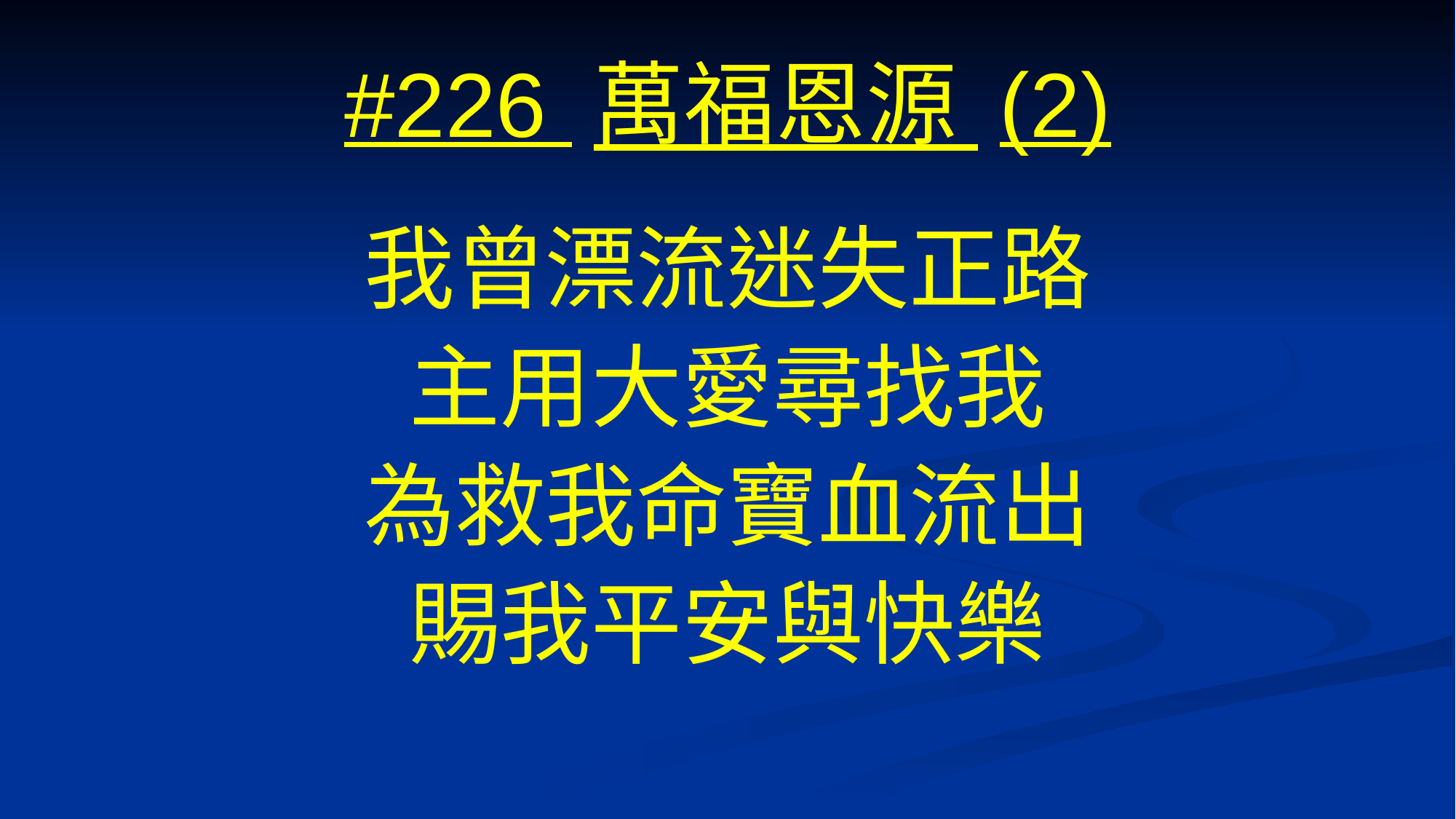

# #226 萬福恩源 (2)
我曾漂流迷失正路
主用大愛尋找我
為救我命寶血流出
賜我平安與快樂